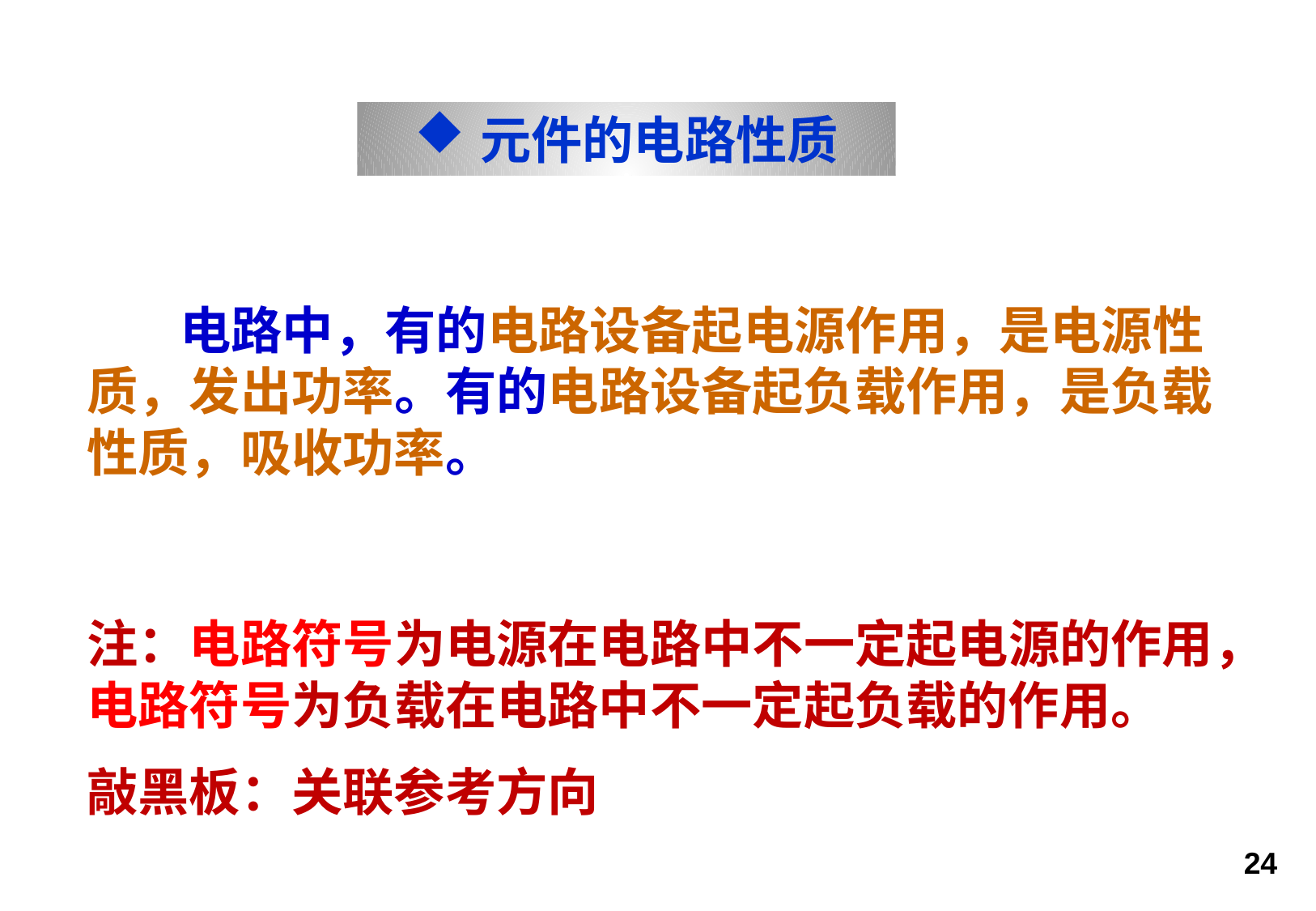

元件的电路性质
       电路中，有的电路设备起电源作用，是电源性质，发出功率。有的电路设备起负载作用，是负载性质，吸收功率。
注：电路符号为电源在电路中不一定起电源的作用，电路符号为负载在电路中不一定起负载的作用。
敲黑板：关联参考方向